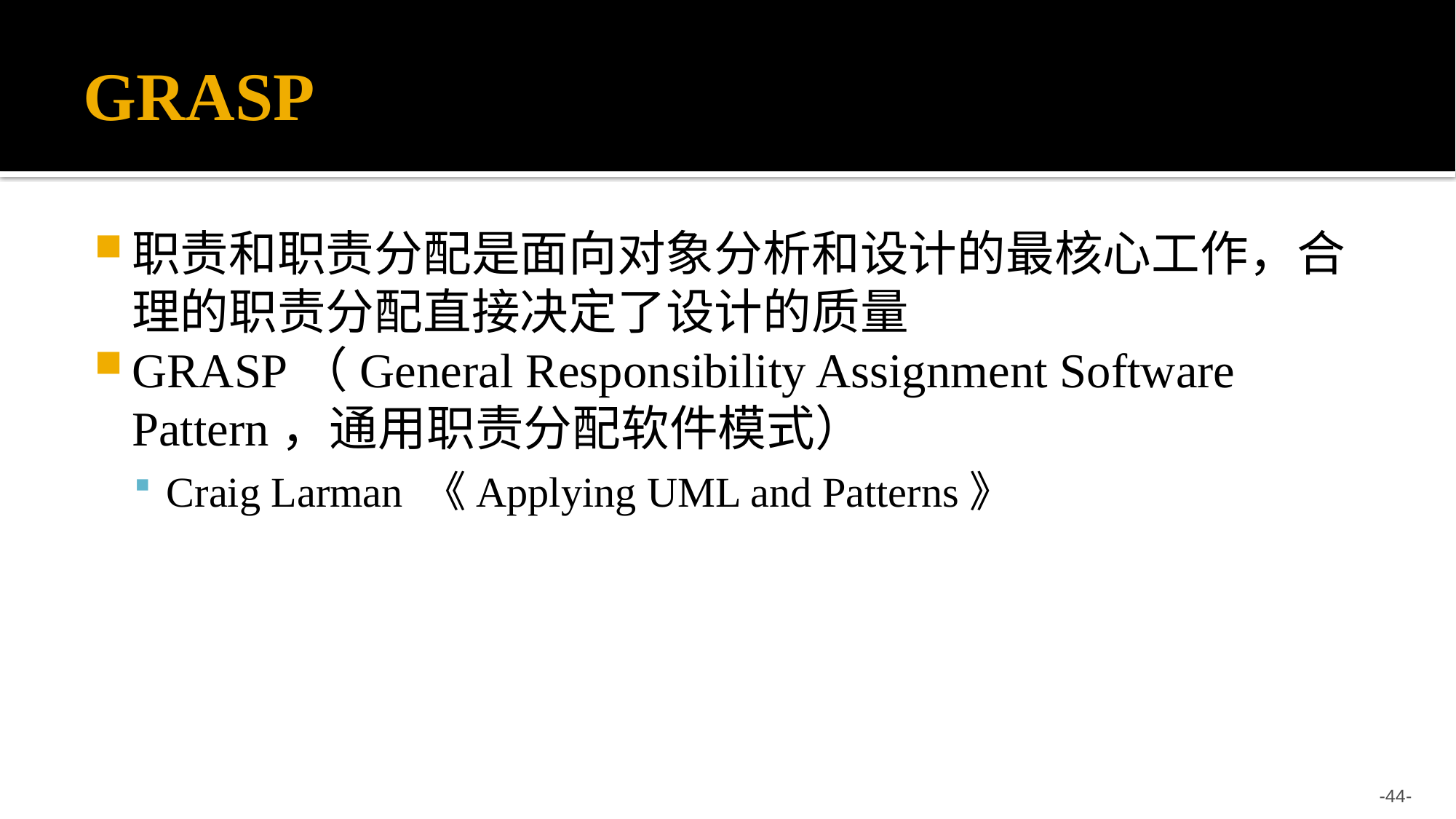

# GRASP
职责和职责分配是面向对象分析和设计的最核心工作，合理的职责分配直接决定了设计的质量
GRASP（General Responsibility Assignment Software Pattern，通用职责分配软件模式）
Craig Larman 《Applying UML and Patterns》
-44-